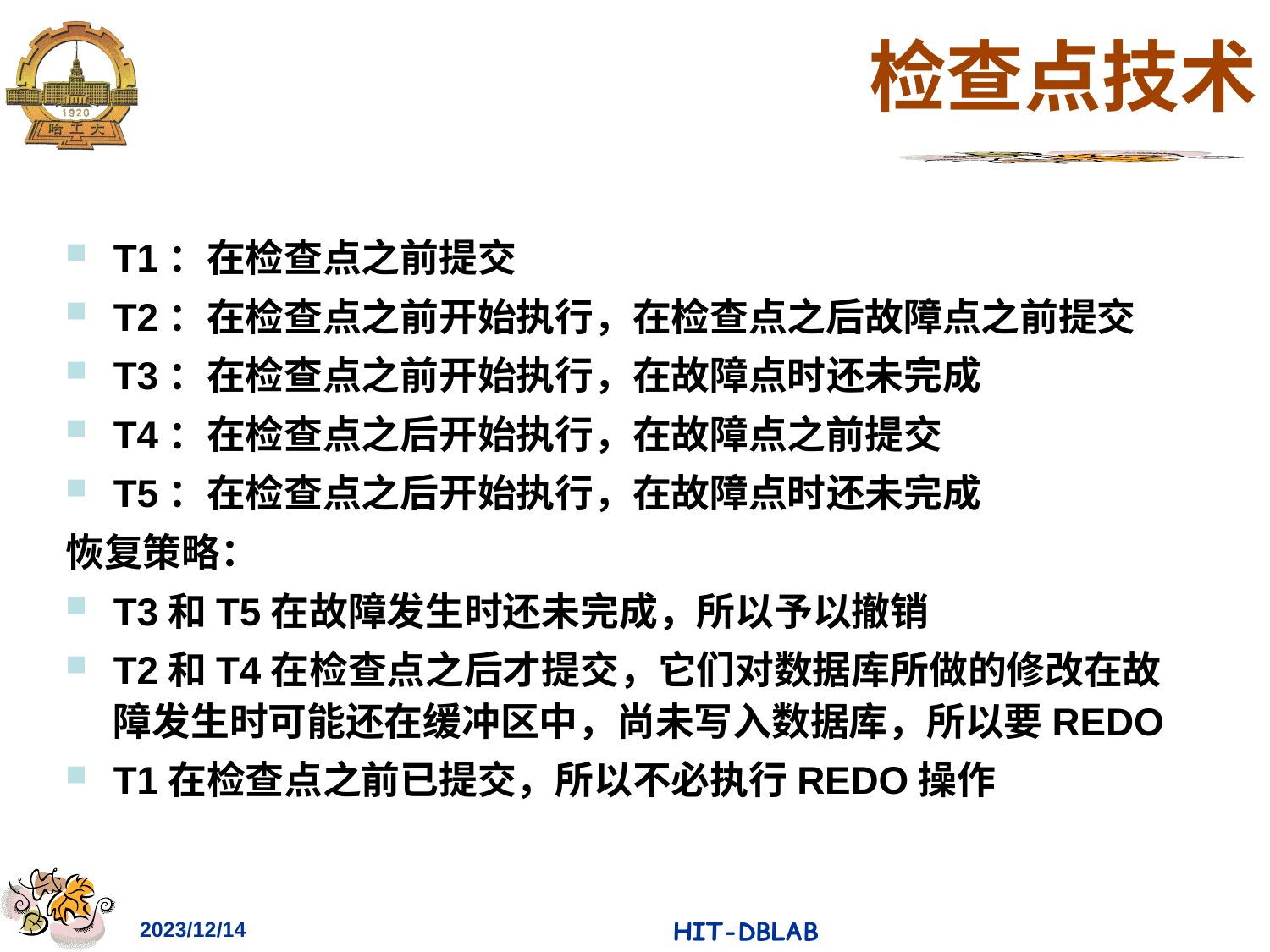

# 检查点技术
T1：在检查点之前提交
T2：在检查点之前开始执行，在检查点之后故障点之前提交
T3：在检查点之前开始执行，在故障点时还未完成
T4：在检查点之后开始执行，在故障点之前提交
T5：在检查点之后开始执行，在故障点时还未完成
恢复策略：
T3和T5在故障发生时还未完成，所以予以撤销
T2和T4在检查点之后才提交，它们对数据库所做的修改在故障发生时可能还在缓冲区中，尚未写入数据库，所以要REDO
T1在检查点之前已提交，所以不必执行REDO操作
2023/12/14
HIT-DBLAB